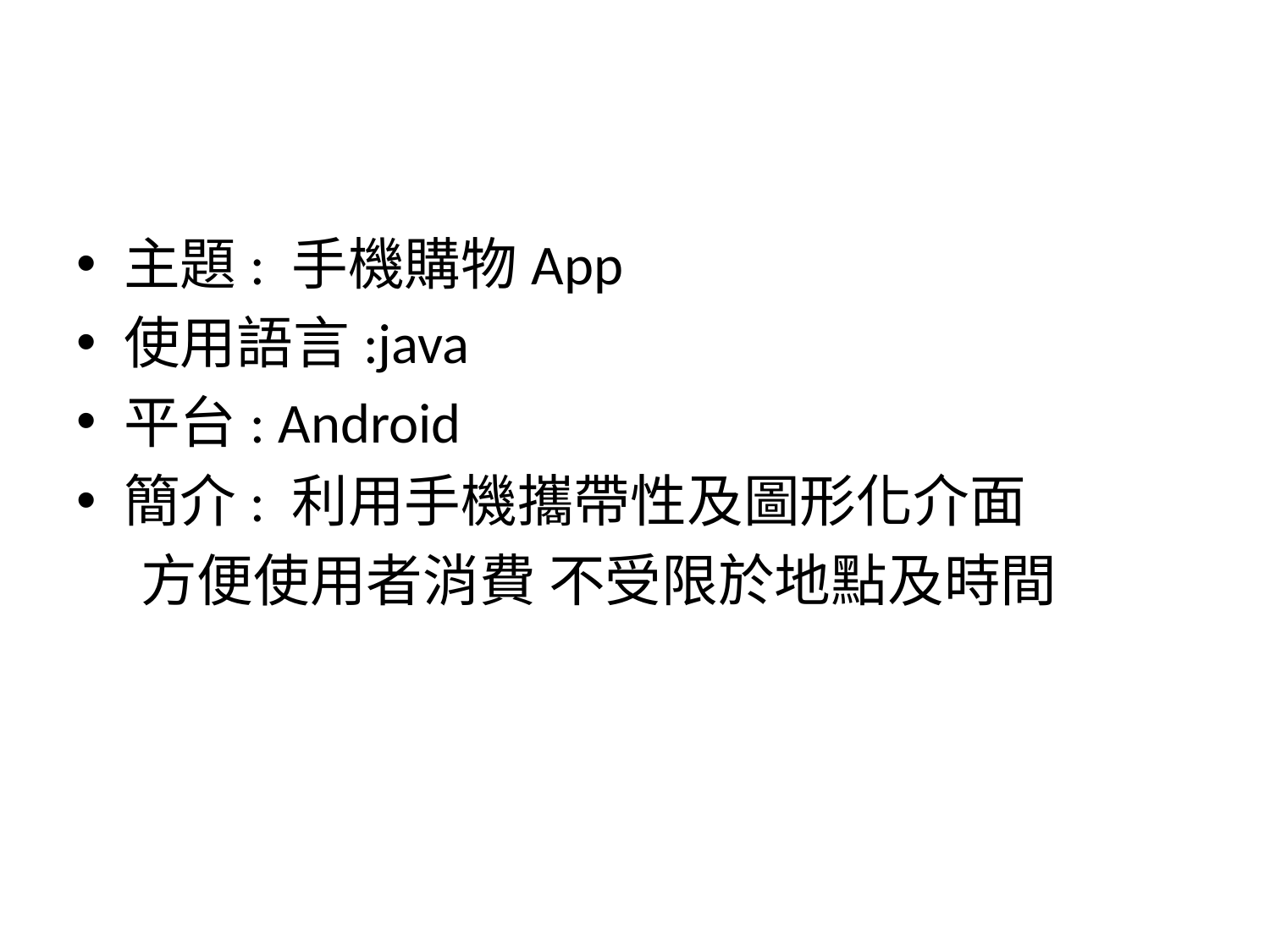

#
主題: 手機購物App
使用語言:java
平台: Android
簡介: 利用手機攜帶性及圖形化介面
    方便使用者消費 不受限於地點及時間